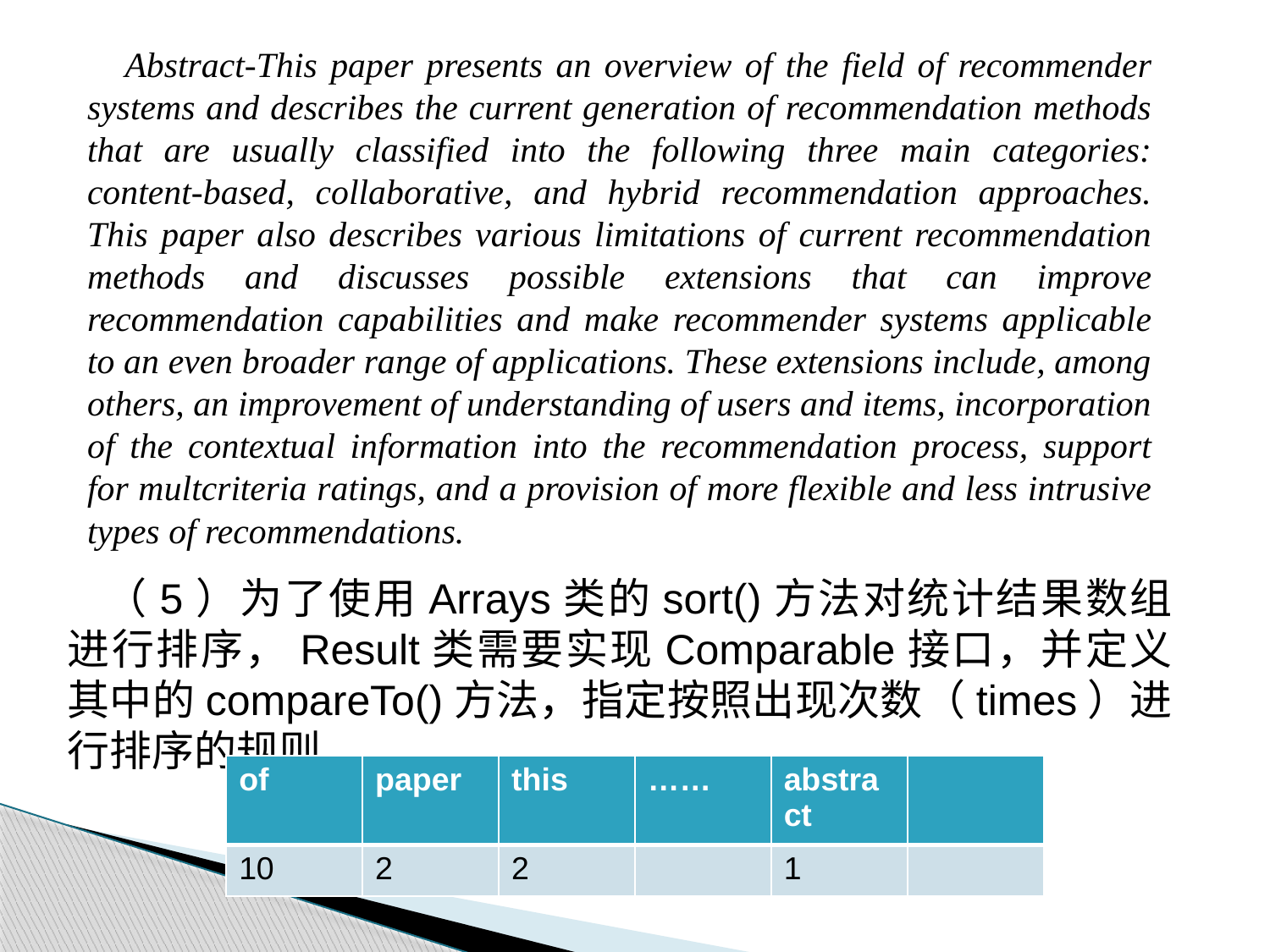

Abstract-This paper presents an overview of the field of recommender systems and describes the current generation of recommendation methods that are usually classified into the following three main categories: content-based, collaborative, and hybrid recommendation approaches. This paper also describes various limitations of current recommendation methods and discusses possible extensions that can improve recommendation capabilities and make recommender systems applicable to an even broader range of applications. These extensions include, among others, an improvement of understanding of users and items, incorporation of the contextual information into the recommendation process, support for multcriteria ratings, and a provision of more flexible and less intrusive types of recommendations.
（5）为了使用Arrays类的sort()方法对统计结果数组进行排序，Result类需要实现Comparable接口，并定义其中的compareTo()方法，指定按照出现次数（times）进行排序的规则。
| of | paper | this | …… | abstract |  |
| --- | --- | --- | --- | --- | --- |
| 10 | 2 | 2 |  | 1 |  |